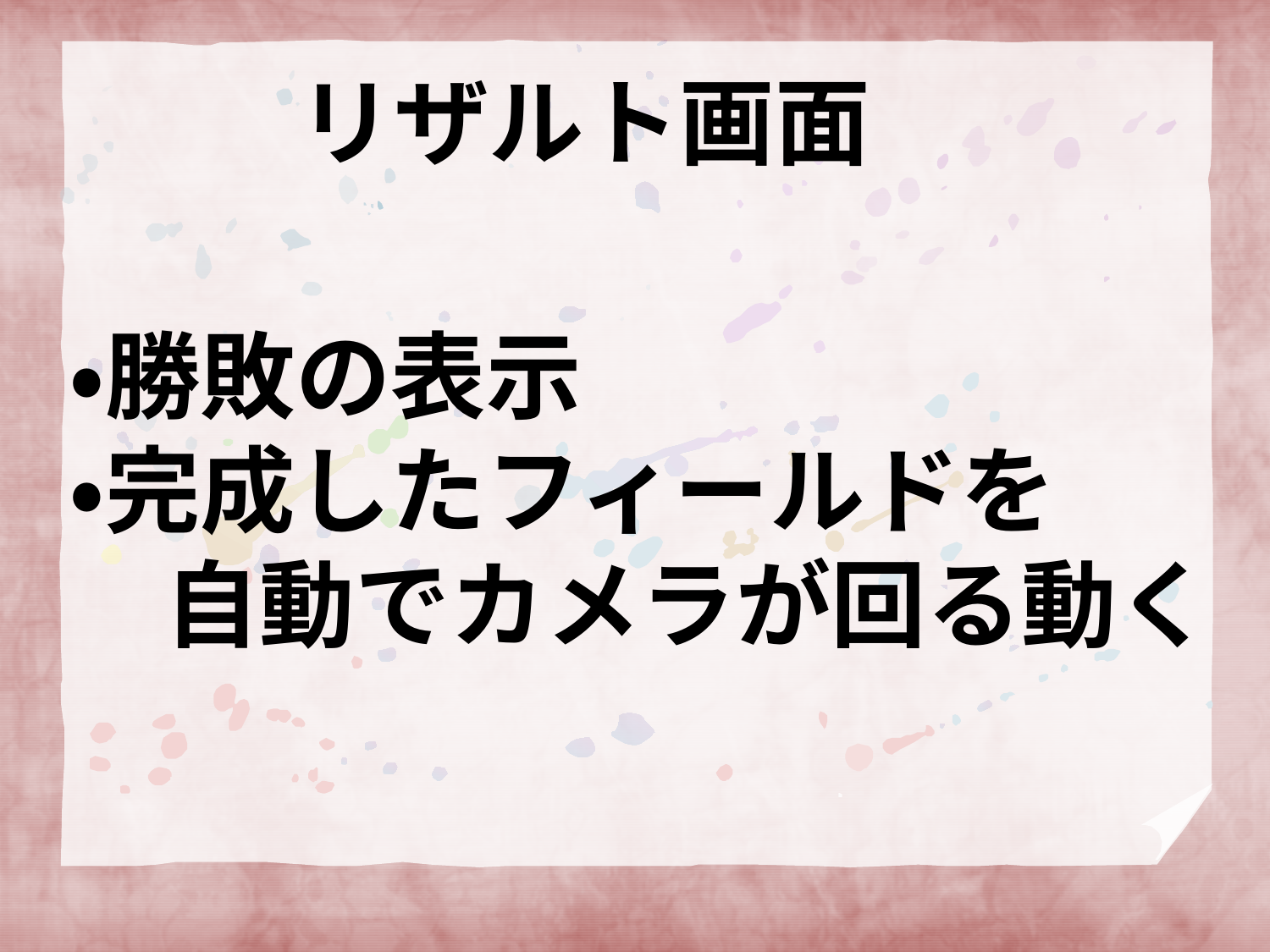

リザルト画面
・勝敗の表示
・完成したフィールドを
　自動でカメラが回る動く